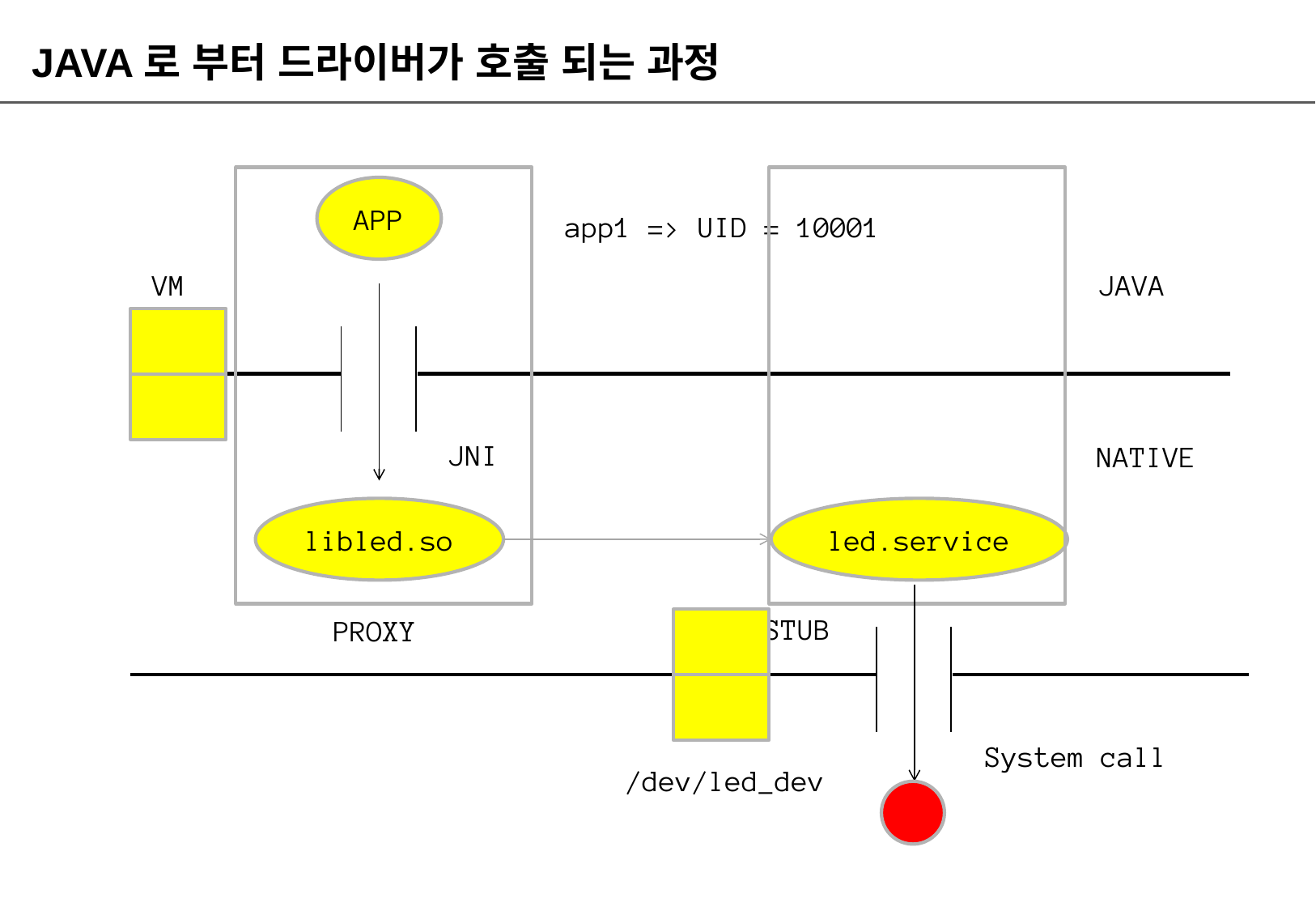

# JAVA로 부터 드라이버가 호출 되는 과정

APP
app1 => UID = 10001
VM
JAVA

JNI
NATIVE
libled.so
led.service
STUB
PROXY

System call
/dev/led_dev